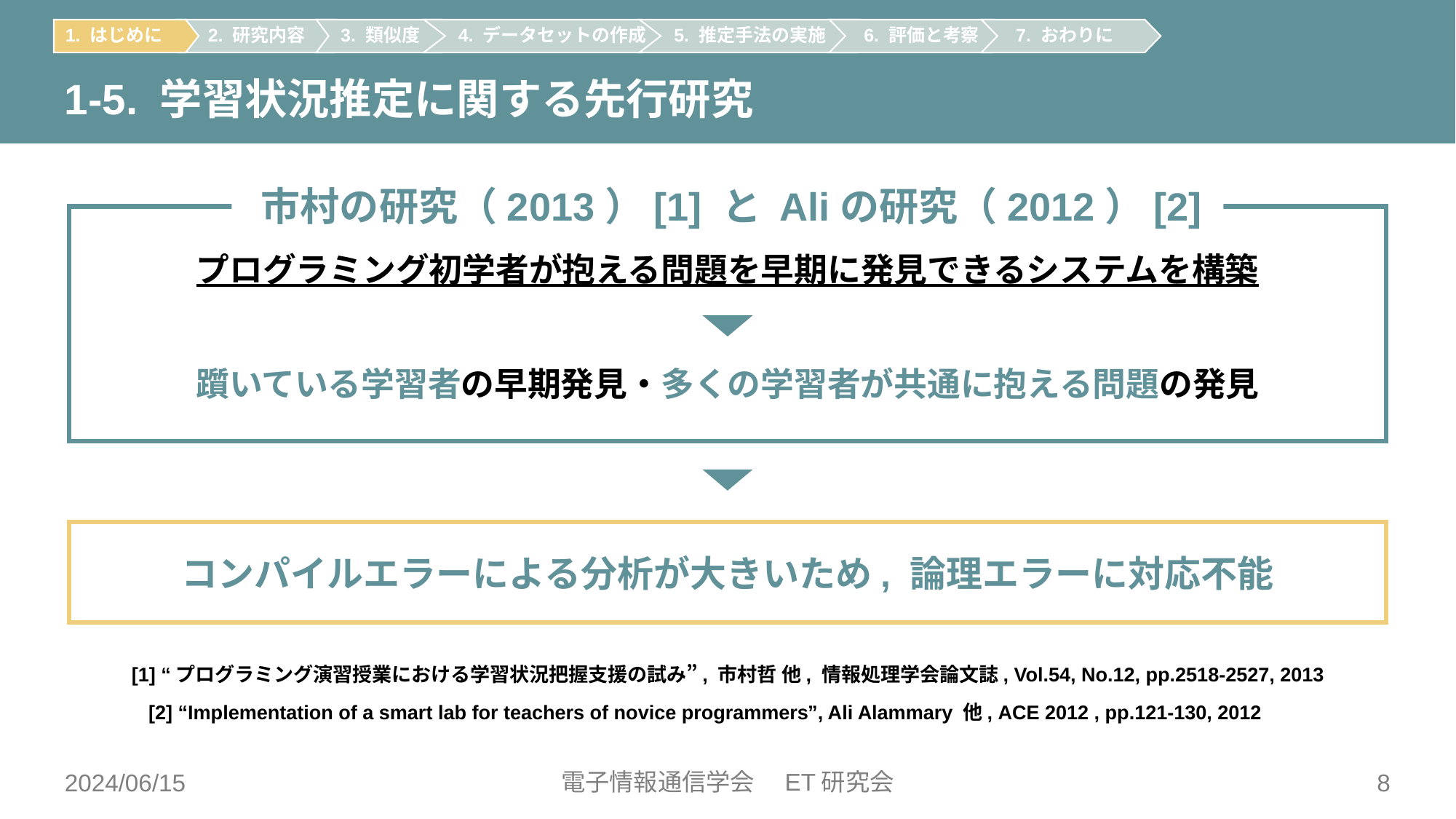

6. 評価と考察
   7. おわりに
 1. はじめに
  2. 研究内容
 3. 類似度
   4. データセットの作成
   5. 推定手法の実施
1-5. 学習状況推定に関する先行研究
 市村の研究（2013）[1] と Aliの研究（2012）[2]

プログラミング初学者が抱える問題を早期に発見できるシステムを構築

躓いている学習者の早期発見・多くの学習者が共通に抱える問題の発見

コンパイルエラーによる分析が大きいため, 論理エラーに対応不能
[1] “プログラミング演習授業における学習状況把握支援の試み”, 市村哲 他, 情報処理学会論文誌, Vol.54, No.12, pp.2518-2527, 2013
[2] “Implementation of a smart lab for teachers of novice programmers”, Ali Alammary 他, ACE 2012 , pp.121-130, 2012
電子情報通信学会　ET研究会
2024/06/15
8